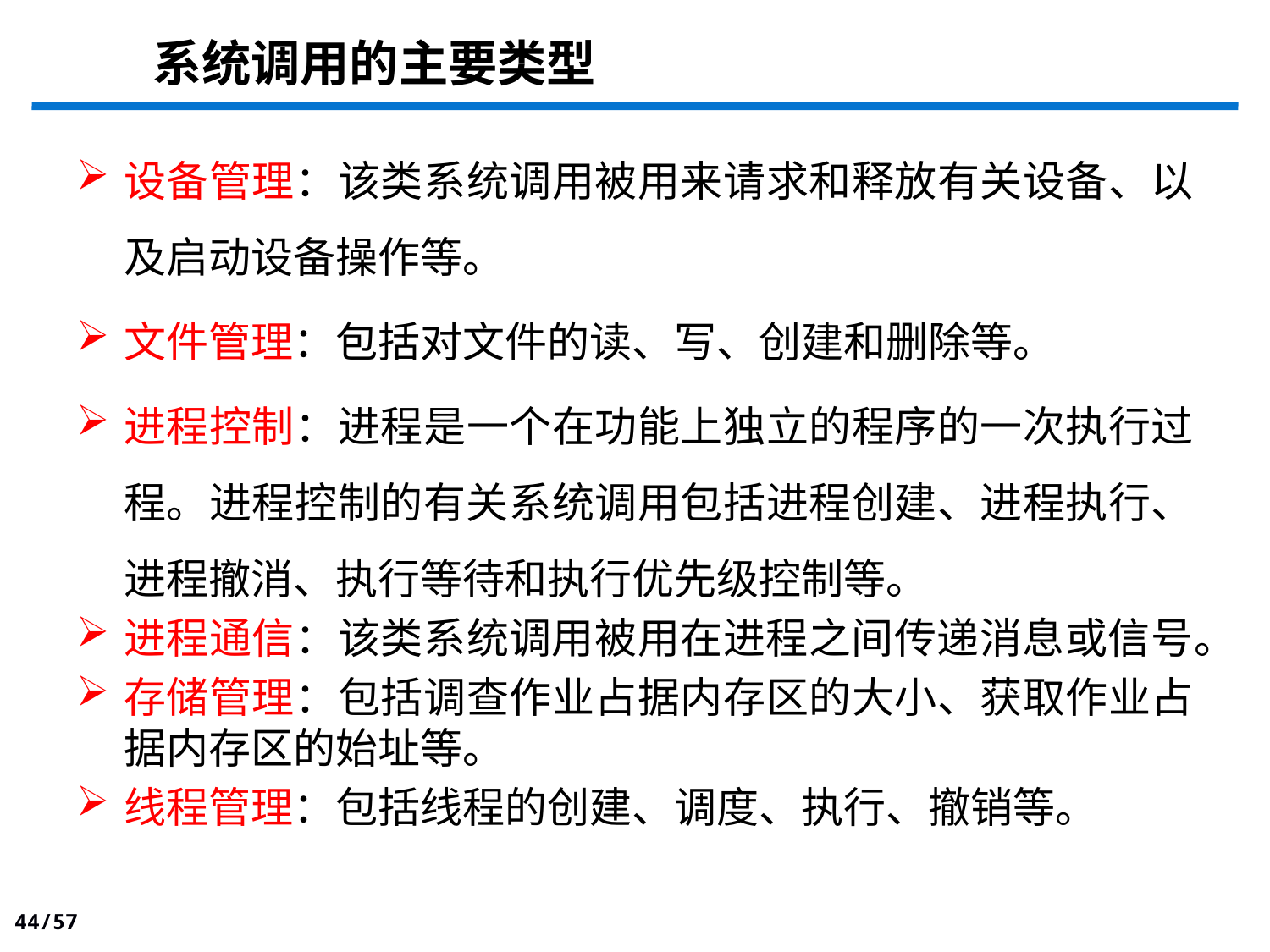

系统调用的主要类型
设备管理：该类系统调用被用来请求和释放有关设备、以及启动设备操作等。
文件管理：包括对文件的读、写、创建和删除等。
进程控制：进程是一个在功能上独立的程序的一次执行过程。进程控制的有关系统调用包括进程创建、进程执行、进程撤消、执行等待和执行优先级控制等。
进程通信：该类系统调用被用在进程之间传递消息或信号。
存储管理：包括调查作业占据内存区的大小、获取作业占据内存区的始址等。
线程管理：包括线程的创建、调度、执行、撤销等。